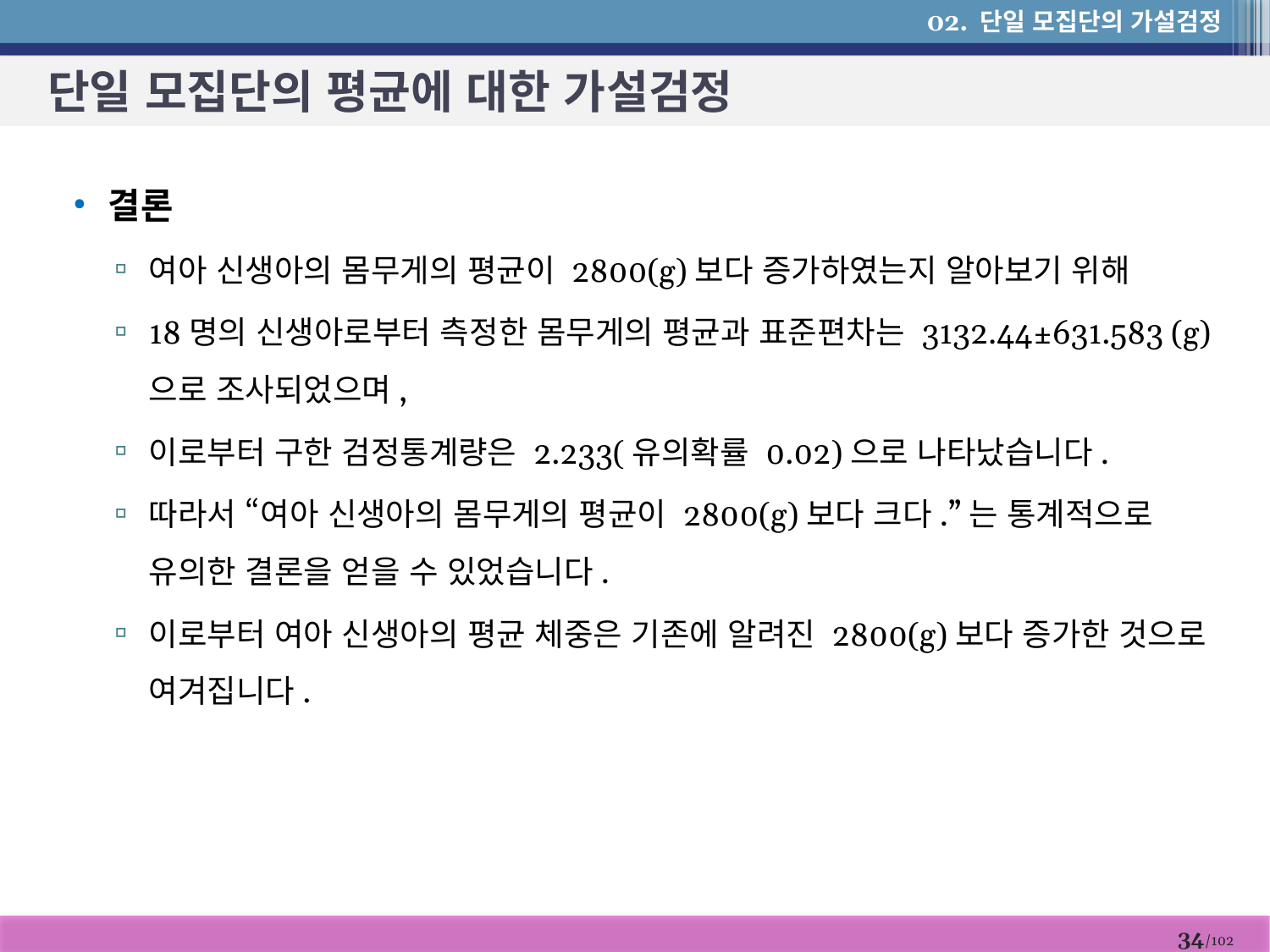

02. 단일 모집단의 가설검정
# 단일 모집단의 평균에 대한 가설검정
결론
여아 신생아의 몸무게의 평균이 2800(g)보다 증가하였는지 알아보기 위해
18명의 신생아로부터 측정한 몸무게의 평균과 표준편차는 3132.44±631.583 (g)으로 조사되었으며,
이로부터 구한 검정통계량은 2.233(유의확률 0.02)으로 나타났습니다.
따라서 “여아 신생아의 몸무게의 평균이 2800(g)보다 크다.”는 통계적으로 유의한 결론을 얻을 수 있었습니다.
이로부터 여아 신생아의 평균 체중은 기존에 알려진 2800(g)보다 증가한 것으로 여겨집니다.